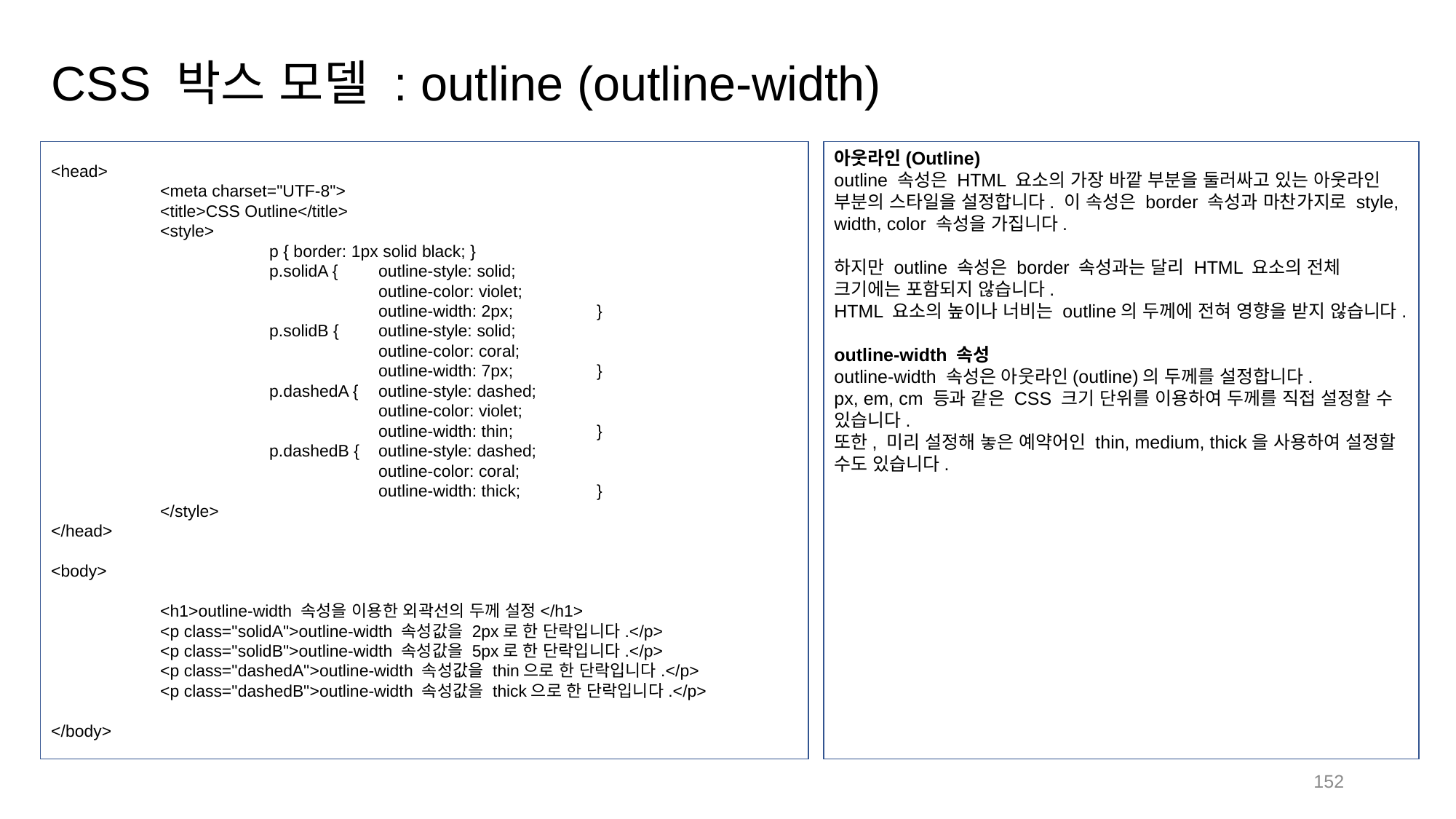

# CSS 박스 모델 : outline (outline-width)
<head>
	<meta charset="UTF-8">
	<title>CSS Outline</title>
	<style>
		p { border: 1px solid black; }
		p.solidA {	outline-style: solid;
			outline-color: violet;
			outline-width: 2px;	}
		p.solidB {	outline-style: solid;
			outline-color: coral;
			outline-width: 7px;	}
		p.dashedA {	outline-style: dashed;
			outline-color: violet;
			outline-width: thin;	}
		p.dashedB {	outline-style: dashed;
			outline-color: coral;
			outline-width: thick;	}
	</style>
</head>

<body>

	<h1>outline-width 속성을 이용한 외곽선의 두께 설정</h1>
	<p class="solidA">outline-width 속성값을 2px로 한 단락입니다.</p>
	<p class="solidB">outline-width 속성값을 5px로 한 단락입니다.</p>
	<p class="dashedA">outline-width 속성값을 thin으로 한 단락입니다.</p>
	<p class="dashedB">outline-width 속성값을 thick으로 한 단락입니다.</p>

</body>
아웃라인(Outline)
outline 속성은 HTML 요소의 가장 바깥 부분을 둘러싸고 있는 아웃라인 부분의 스타일을 설정합니다. 이 속성은 border 속성과 마찬가지로 style, width, color 속성을 가집니다.

하지만 outline 속성은 border 속성과는 달리 HTML 요소의 전체 크기에는 포함되지 않습니다.
HTML 요소의 높이나 너비는 outline의 두께에 전혀 영향을 받지 않습니다.

outline-width 속성
outline-width 속성은 아웃라인(outline)의 두께를 설정합니다.
px, em, cm 등과 같은 CSS 크기 단위를 이용하여 두께를 직접 설정할 수 있습니다.
또한, 미리 설정해 놓은 예약어인 thin, medium, thick을 사용하여 설정할 수도 있습니다.

152